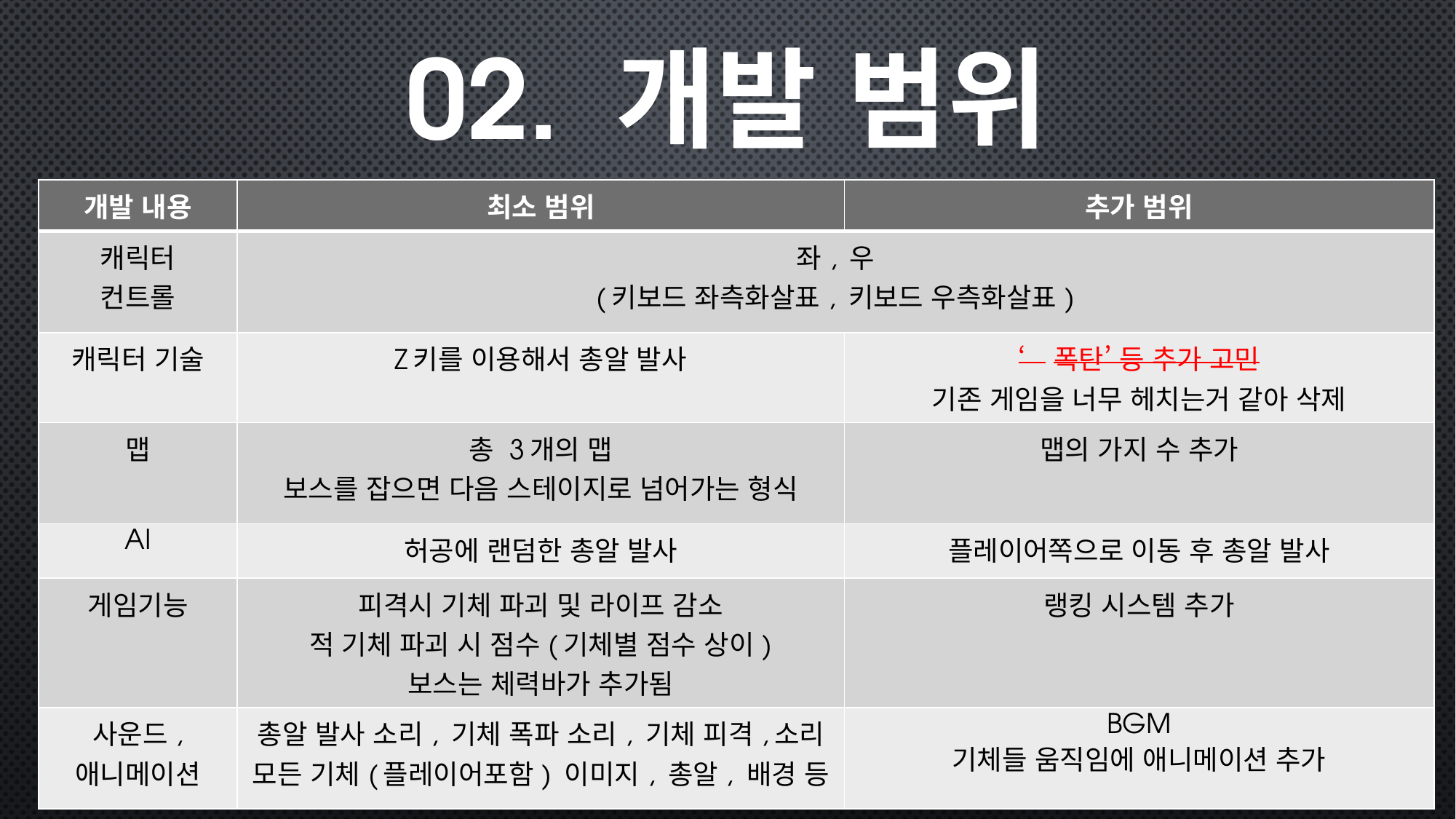

# 02. 개발 범위
| 개발 내용 | 최소 범위 | 추가 범위 |
| --- | --- | --- |
| 캐릭터 컨트롤 | 좌, 우 (키보드 좌측화살표, 키보드 우측화살표) |  |
| 캐릭터 기술 | Z키를 이용해서 총알 발사 | ‘폭탄’ 등 추가 고민 기존 게임을 너무 헤치는거 같아 삭제 |
| 맵 | 총 3개의 맵 보스를 잡으면 다음 스테이지로 넘어가는 형식 | 맵의 가지 수 추가 |
| AI | 허공에 랜덤한 총알 발사 | 플레이어쪽으로 이동 후 총알 발사 |
| 게임기능 | 피격시 기체 파괴 및 라이프 감소 적 기체 파괴 시 점수(기체별 점수 상이) 보스는 체력바가 추가됨 | 랭킹 시스템 추가 |
| 사운드, 애니메이션 | 총알 발사 소리, 기체 폭파 소리, 기체 피격,소리 모든 기체(플레이어포함) 이미지, 총알, 배경 등 | BGM 기체들 움직임에 애니메이션 추가 |